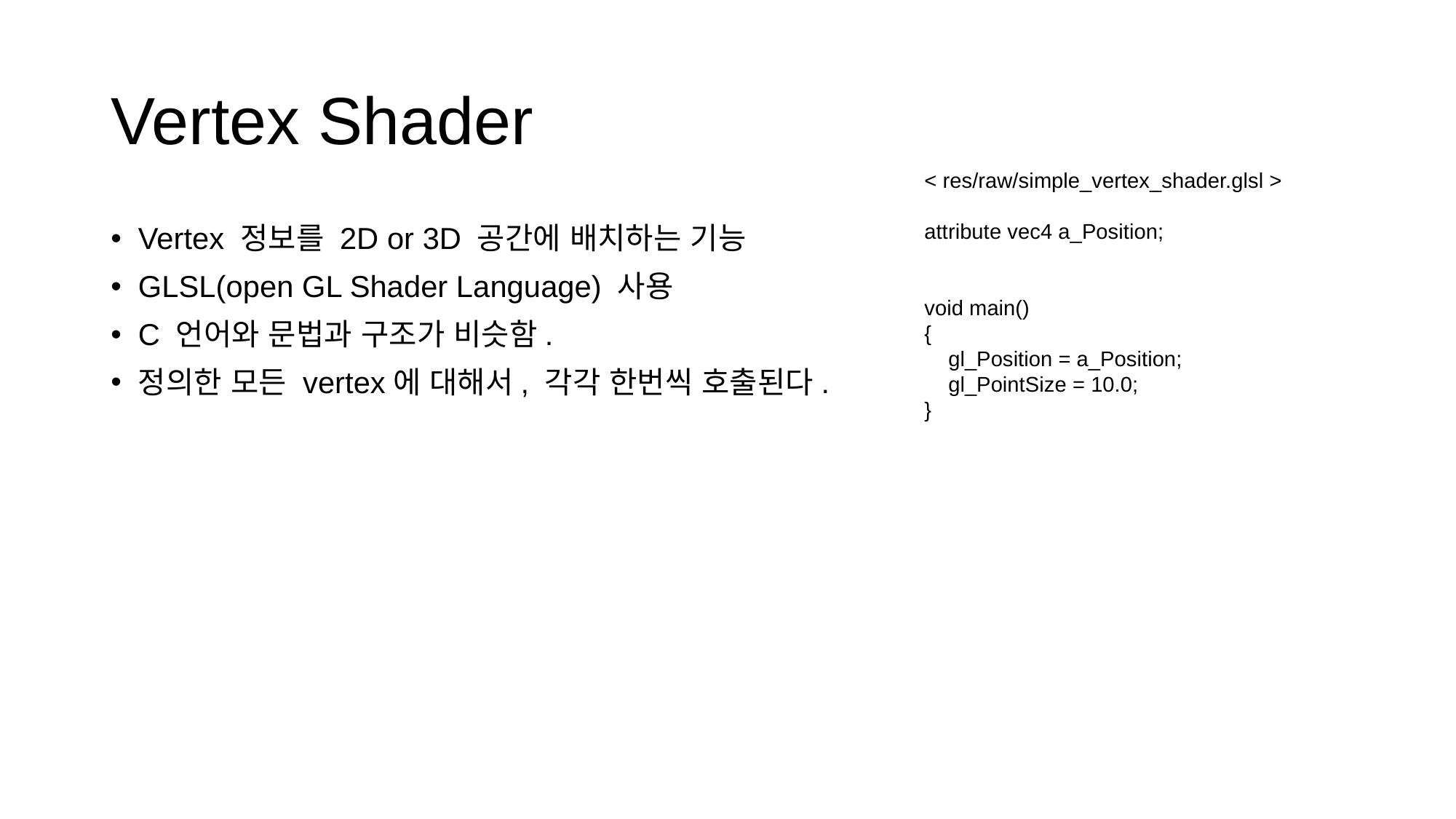

# Vertex Shader
< res/raw/simple_vertex_shader.glsl >

attribute vec4 a_Position;

void main()
{
    gl_Position = a_Position;
    gl_PointSize = 10.0;
}
Vertex 정보를 2D or 3D 공간에 배치하는 기능
GLSL(open GL Shader Language) 사용
C 언어와 문법과 구조가 비슷함.
정의한 모든 vertex에 대해서, 각각 한번씩 호출된다.